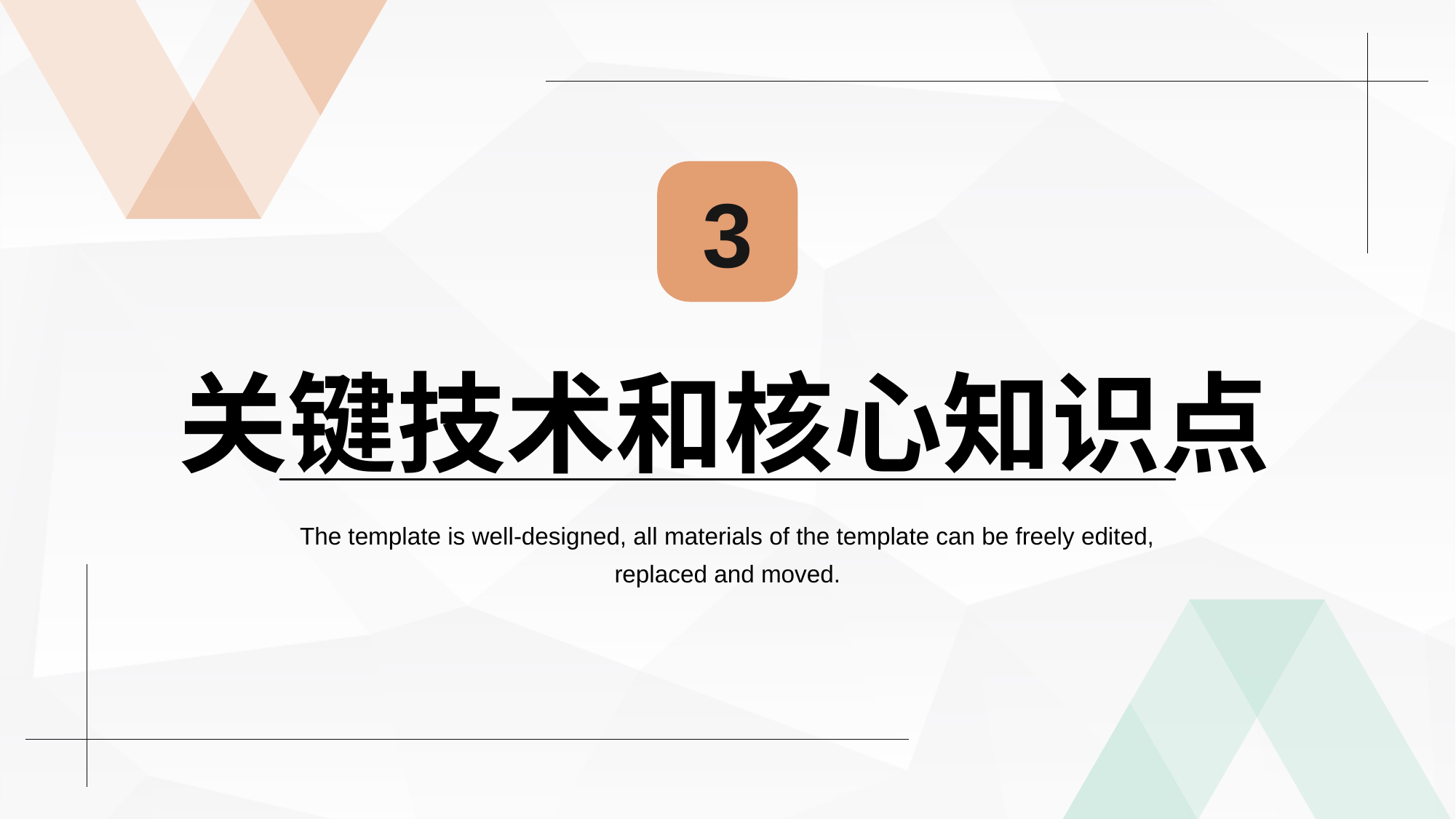

3
关键技术和核心知识点
The template is well-designed, all materials of the template can be freely edited, replaced and moved.